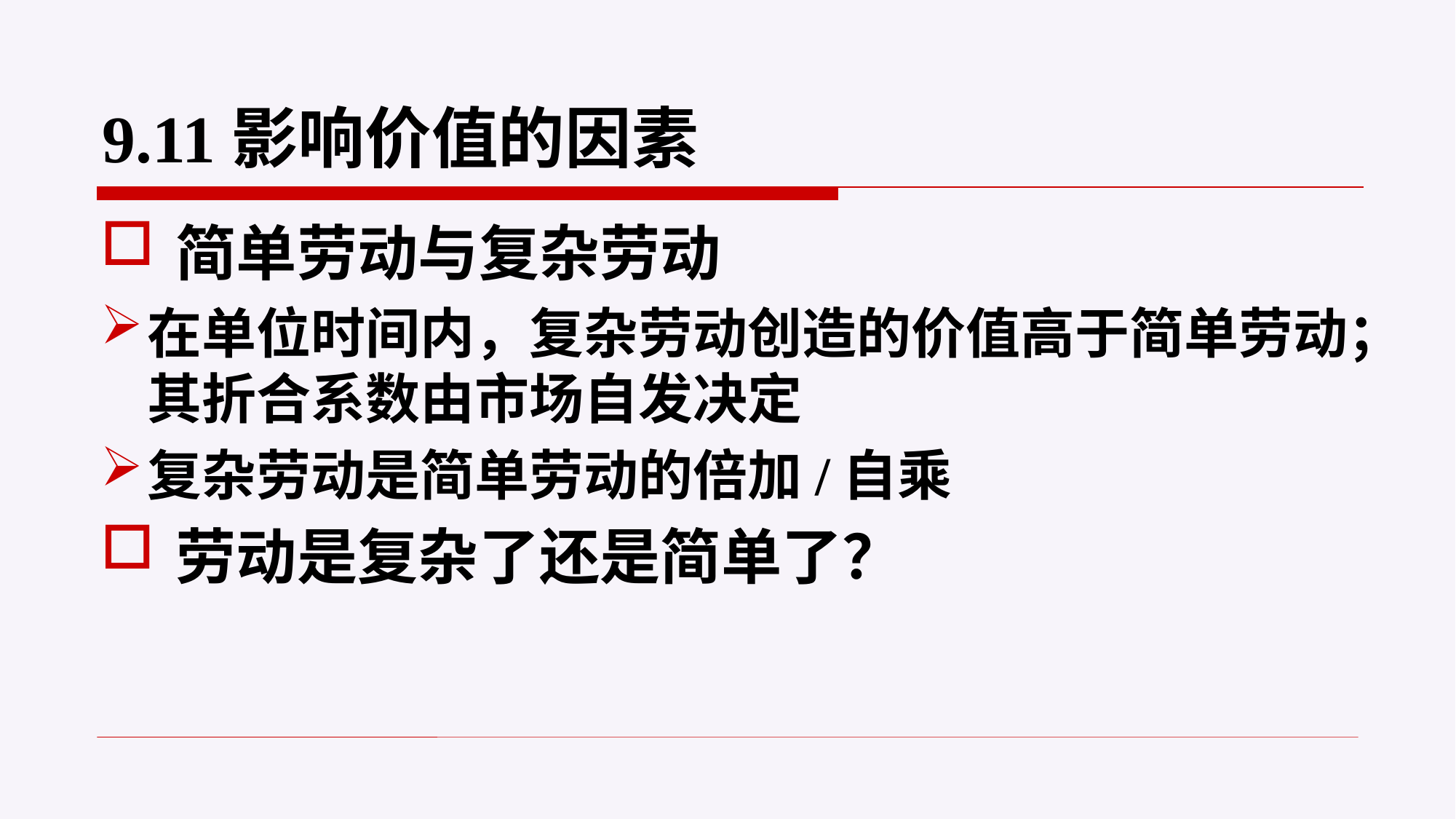

# 9.11影响价值的因素
简单劳动与复杂劳动
在单位时间内，复杂劳动创造的价值高于简单劳动；其折合系数由市场自发决定
复杂劳动是简单劳动的倍加/自乘
劳动是复杂了还是简单了？